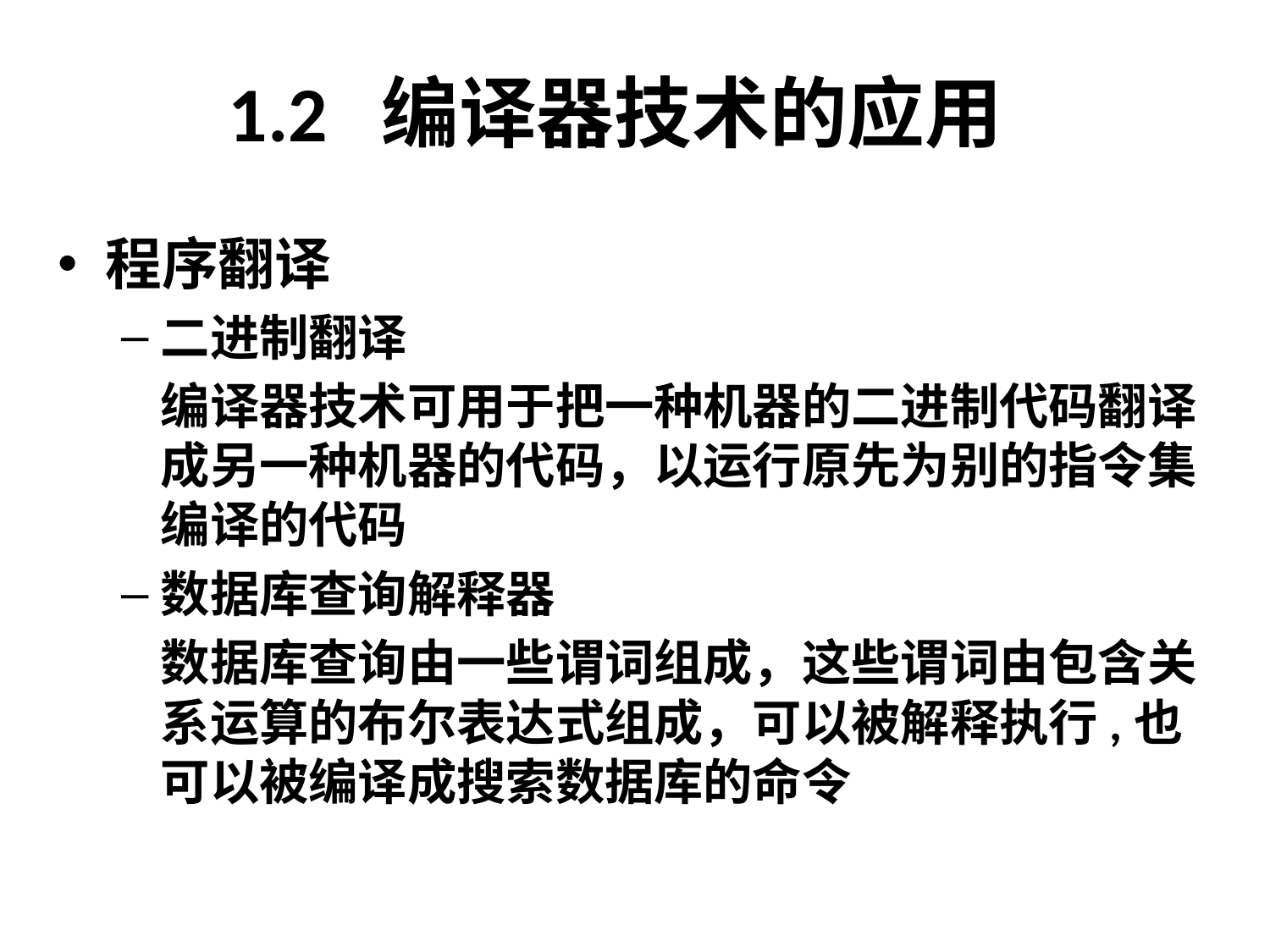

# 1.2  编译器技术的应用
程序翻译
二进制翻译
   	编译器技术可用于把一种机器的二进制代码翻译成另一种机器的代码，以运行原先为别的指令集编译的代码
数据库查询解释器
  	数据库查询由一些谓词组成，这些谓词由包含关系运算的布尔表达式组成，可以被解释执行,也可以被编译成搜索数据库的命令